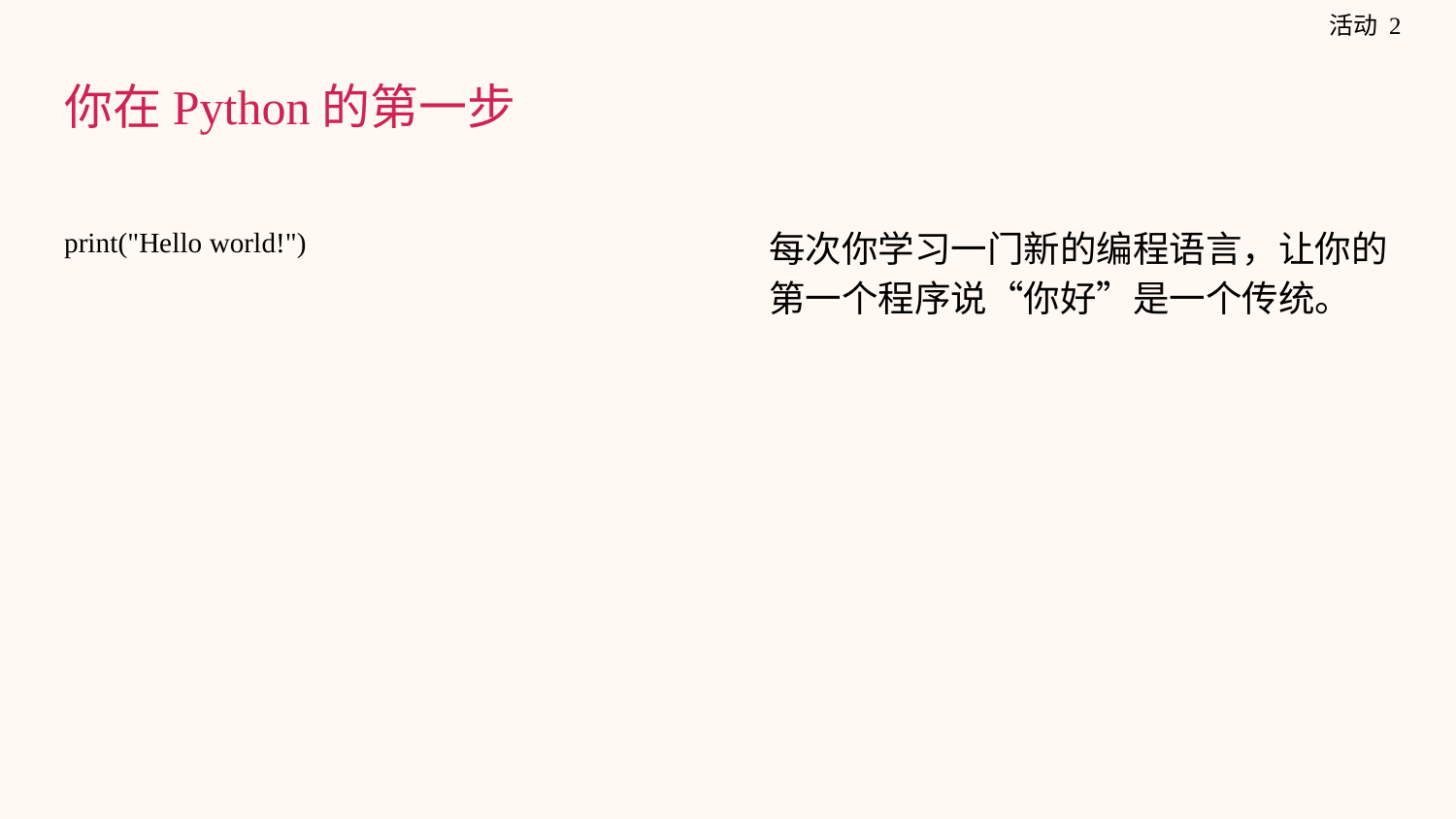

活动 2
你在Python的第一步
print("Hello world!")
每次你学习一门新的编程语言，让你的第一个程序说“你好”是一个传统。